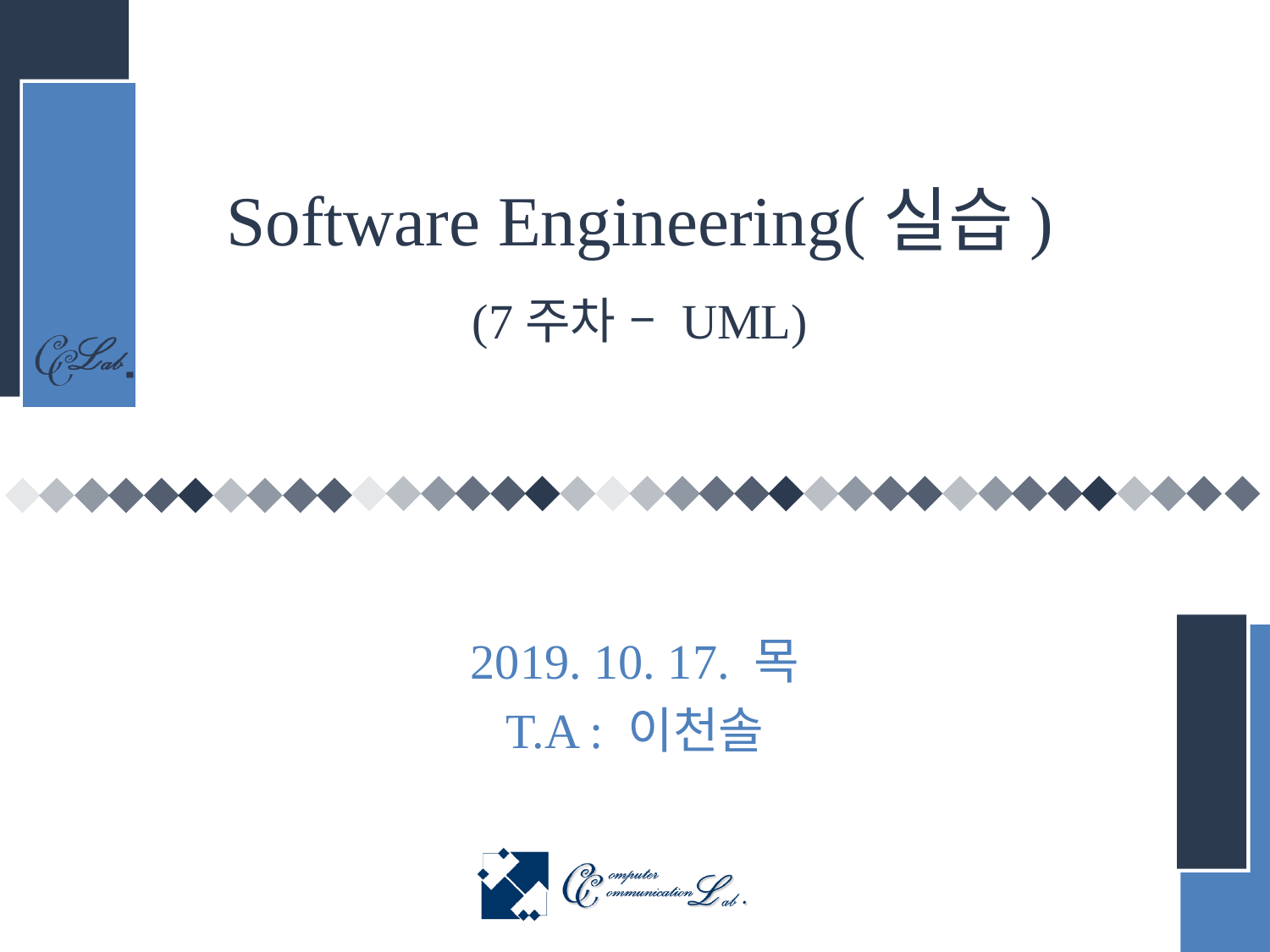

# Software Engineering(실습) (7주차 – UML)
2019. 10. 17. 목
T.A : 이천솔